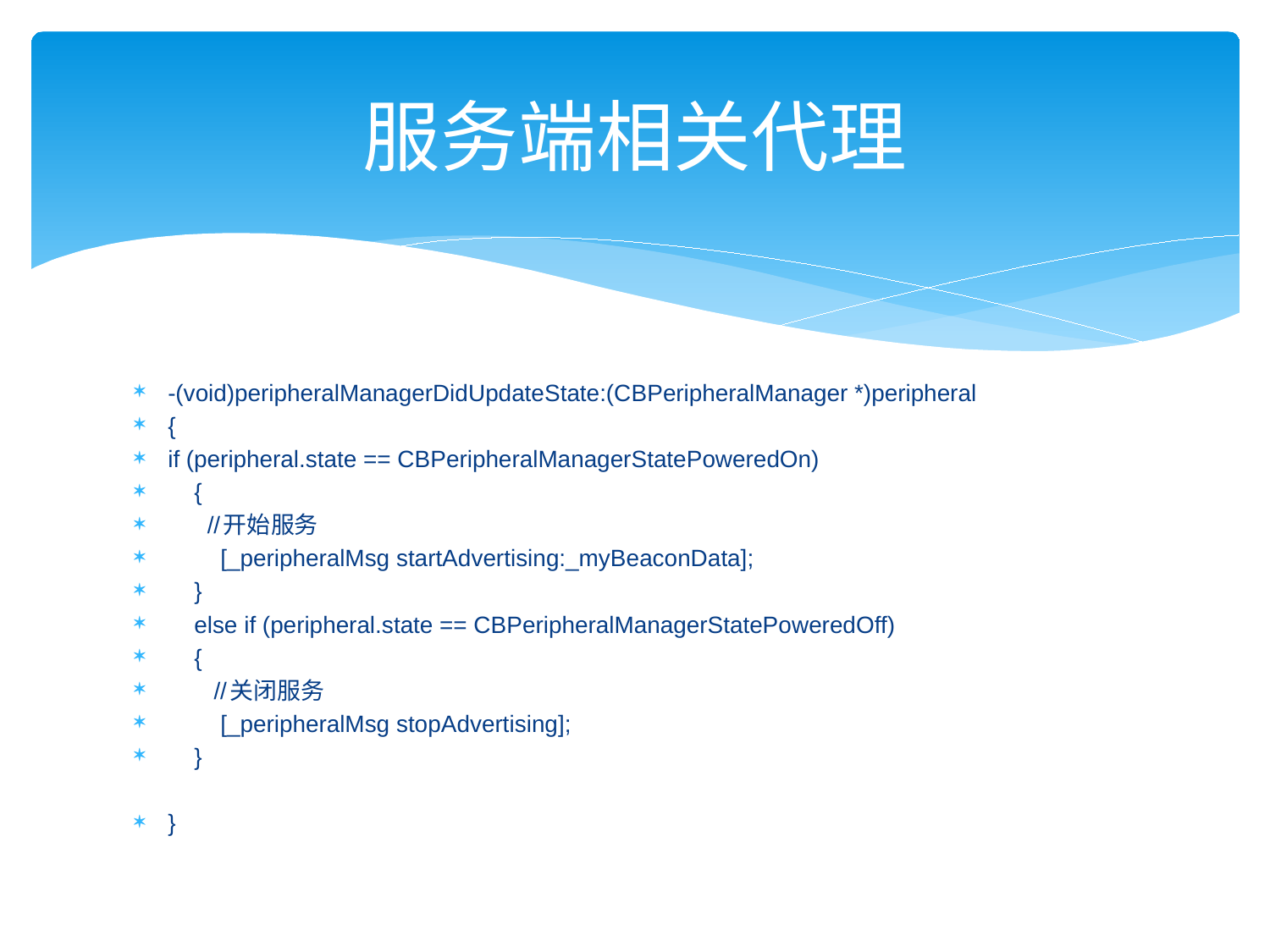

# 服务端相关代理
-(void)peripheralManagerDidUpdateState:(CBPeripheralManager *)peripheral
{
if (peripheral.state == CBPeripheralManagerStatePoweredOn)
    {
      //开始服务
        [_peripheralMsg startAdvertising:_myBeaconData];
    }
    else if (peripheral.state == CBPeripheralManagerStatePoweredOff)
    {
       //关闭服务
        [_peripheralMsg stopAdvertising];
    }

}